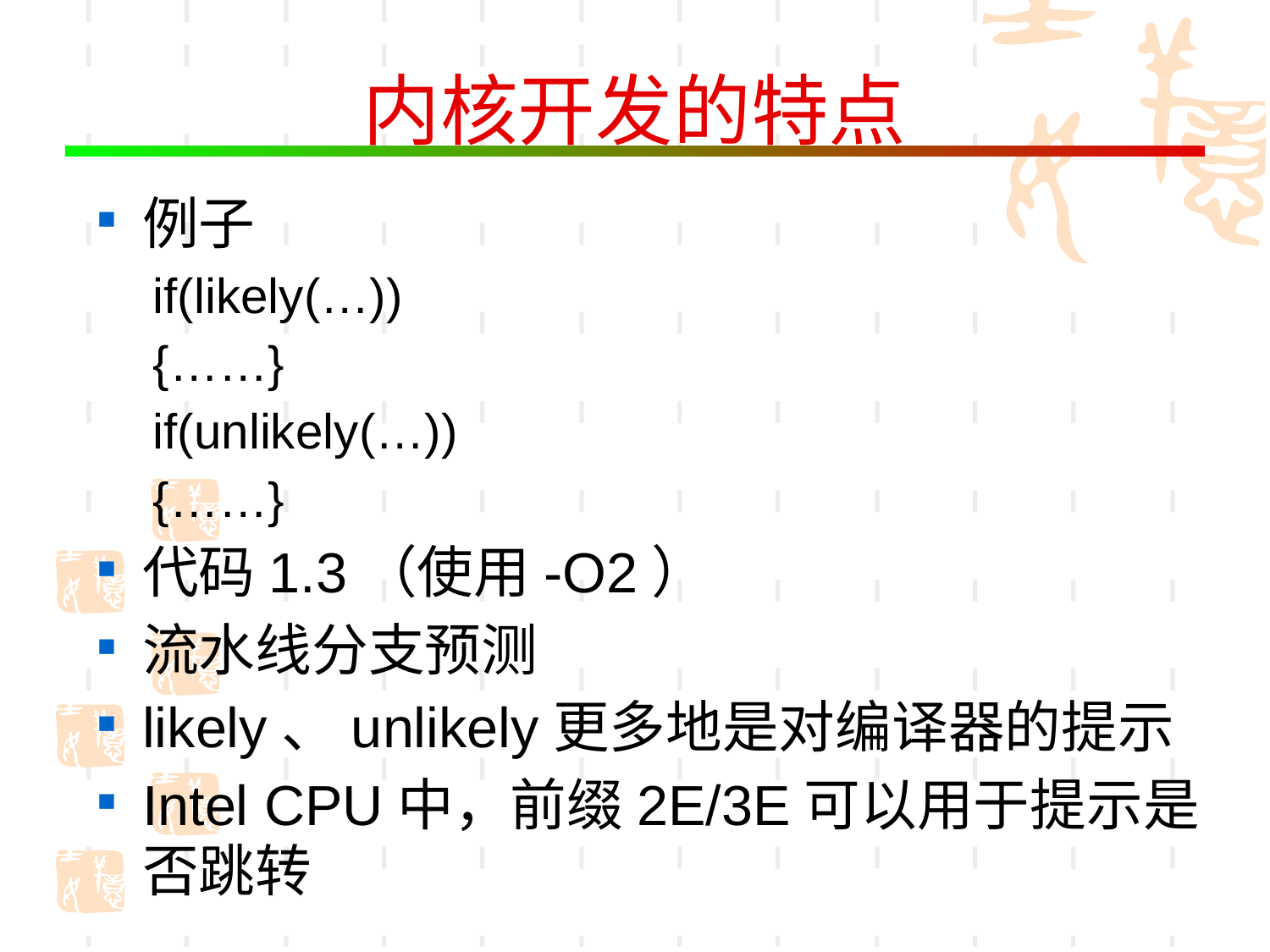

# 内核开发的特点
例子
if(likely(…))
{……}
if(unlikely(…))
{……}
代码1.3（使用-O2）
流水线分支预测
likely、unlikely更多地是对编译器的提示
Intel CPU中，前缀2E/3E可以用于提示是否跳转